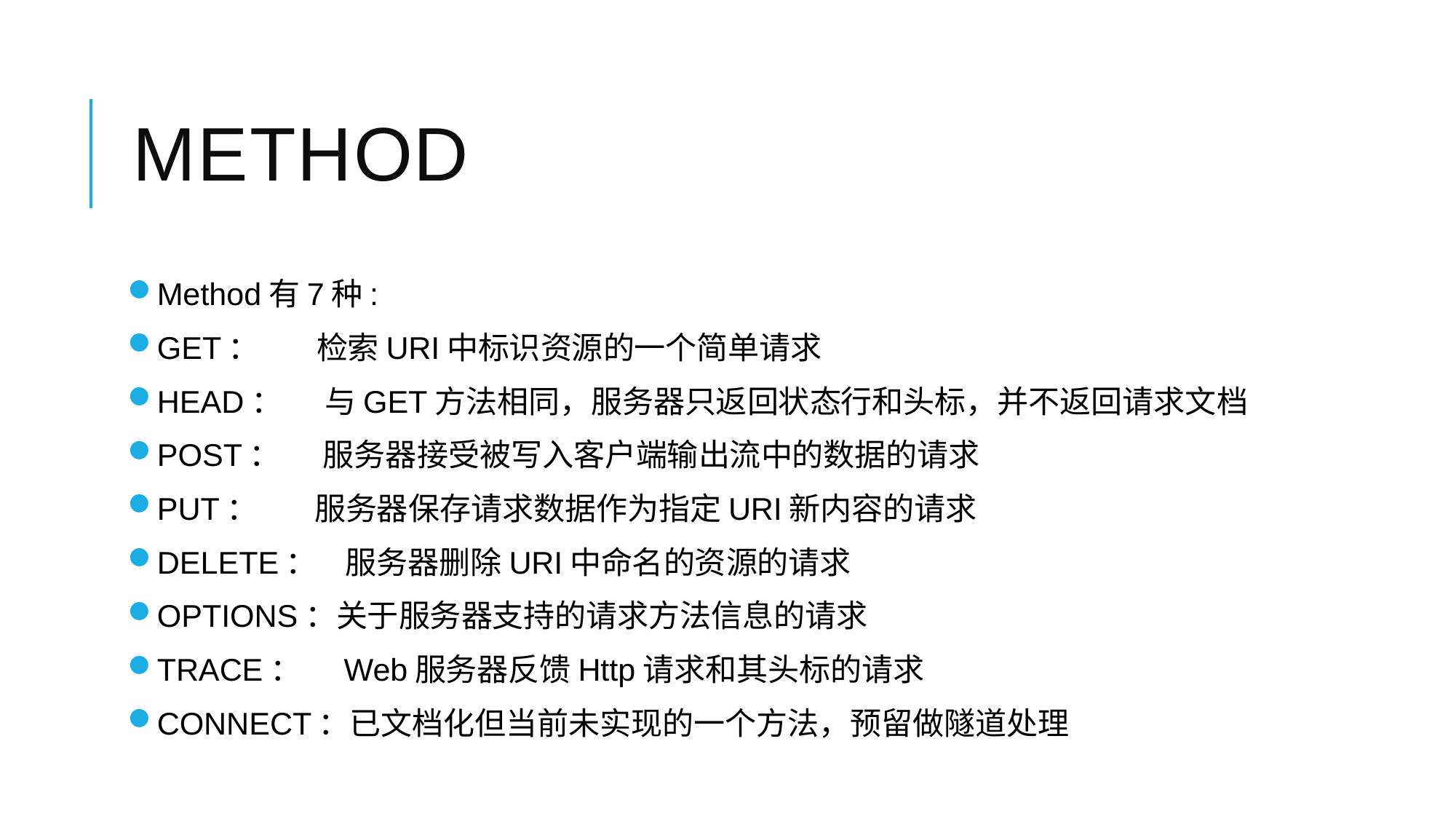

# Method
Method有7种:
GET：        检索URI中标识资源的一个简单请求
HEAD：      与GET方法相同，服务器只返回状态行和头标，并不返回请求文档
POST：      服务器接受被写入客户端输出流中的数据的请求
PUT：        服务器保存请求数据作为指定URI新内容的请求
DELETE：    服务器删除URI中命名的资源的请求
OPTIONS：关于服务器支持的请求方法信息的请求
TRACE：     Web服务器反馈Http请求和其头标的请求
CONNECT：已文档化但当前未实现的一个方法，预留做隧道处理